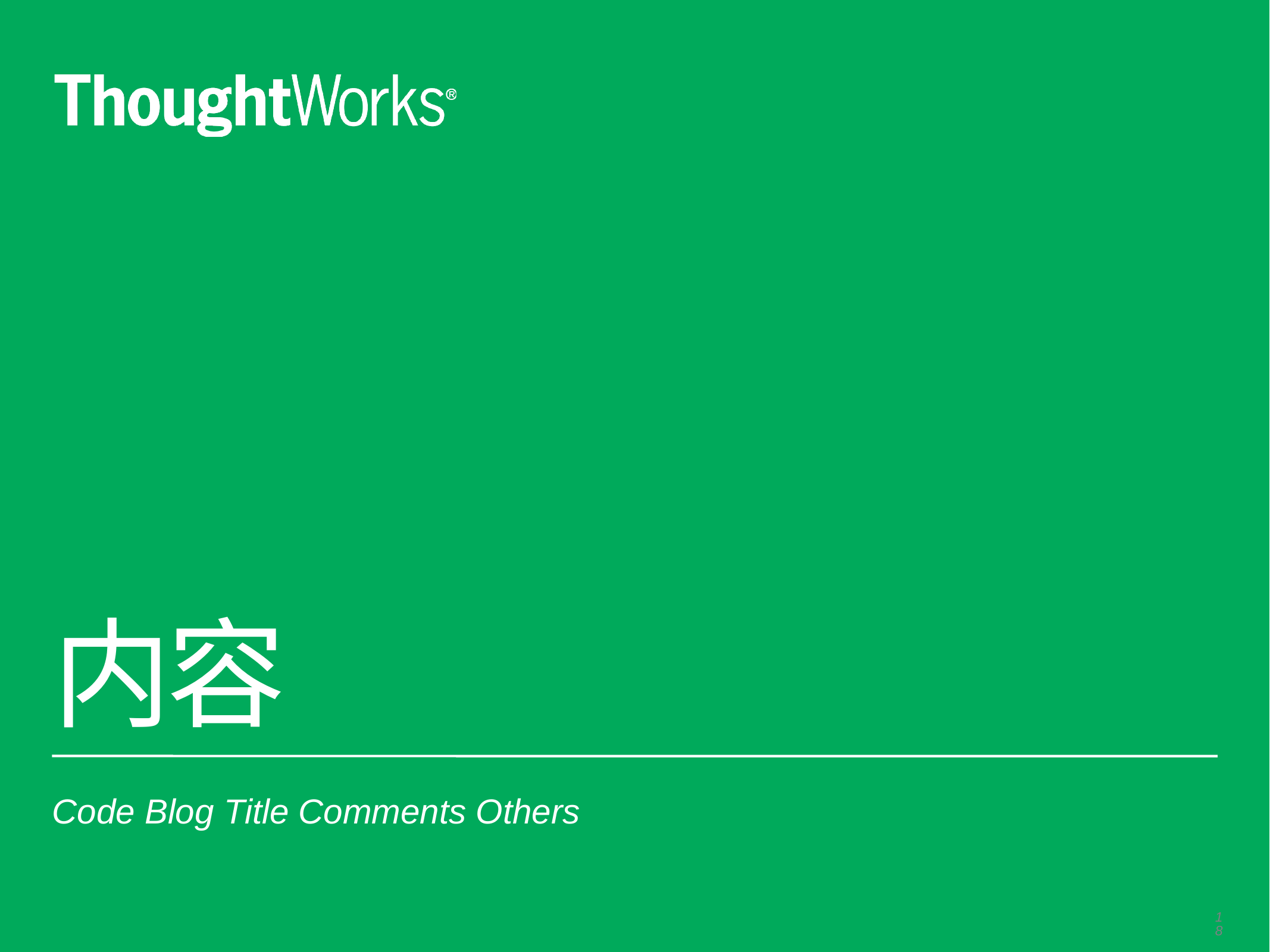

# 内容
Code Blog Title Comments Others
18